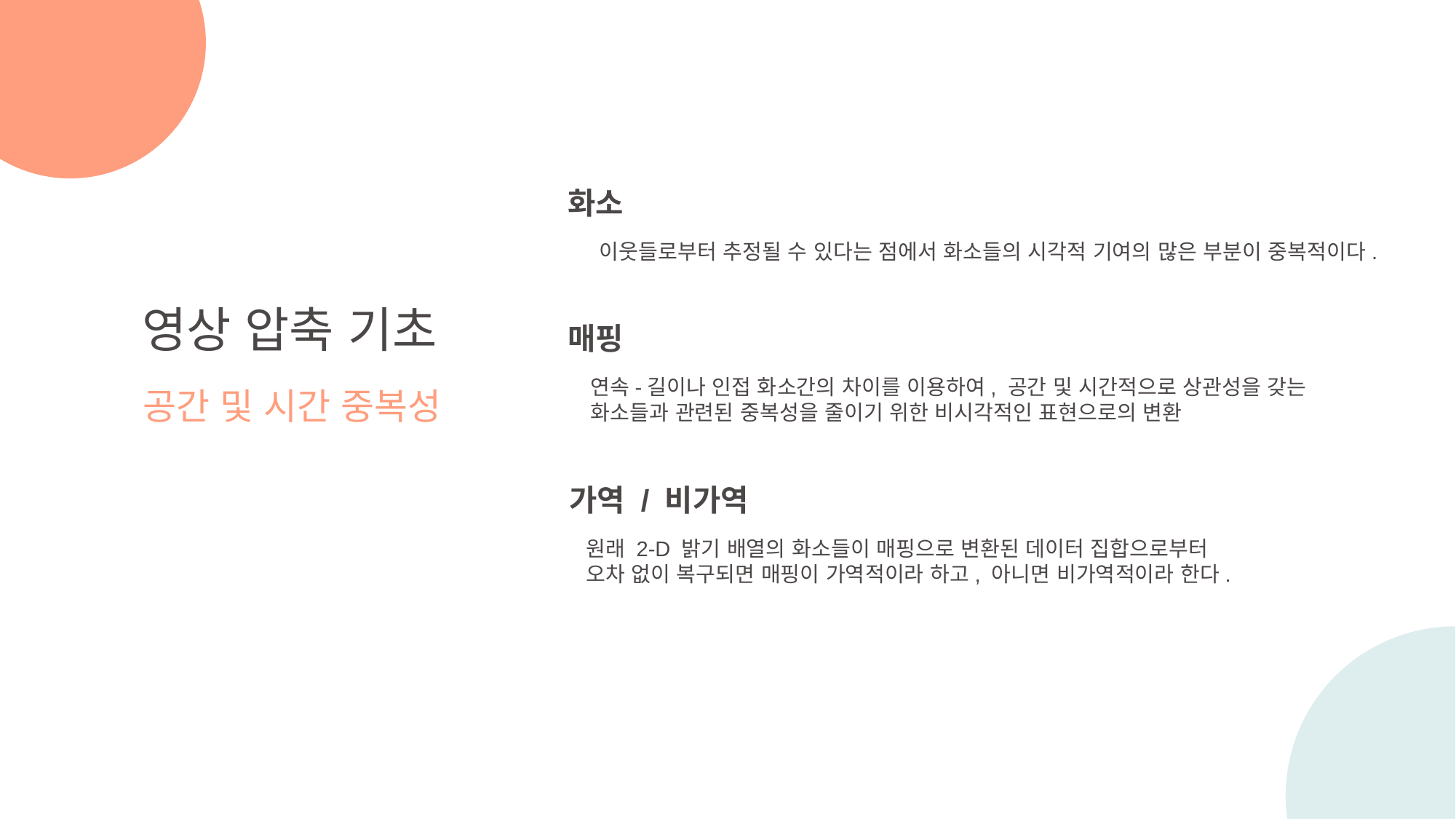

화소
이웃들로부터 추정될 수 있다는 점에서 화소들의 시각적 기여의 많은 부분이 중복적이다.
영상 압축 기초
공간 및 시간 중복성
매핑
연속-길이나 인접 화소간의 차이를 이용하여, 공간 및 시간적으로 상관성을 갖는
화소들과 관련된 중복성을 줄이기 위한 비시각적인 표현으로의 변환
가역 / 비가역
원래 2-D 밝기 배열의 화소들이 매핑으로 변환된 데이터 집합으로부터
오차 없이 복구되면 매핑이 가역적이라 하고, 아니면 비가역적이라 한다.